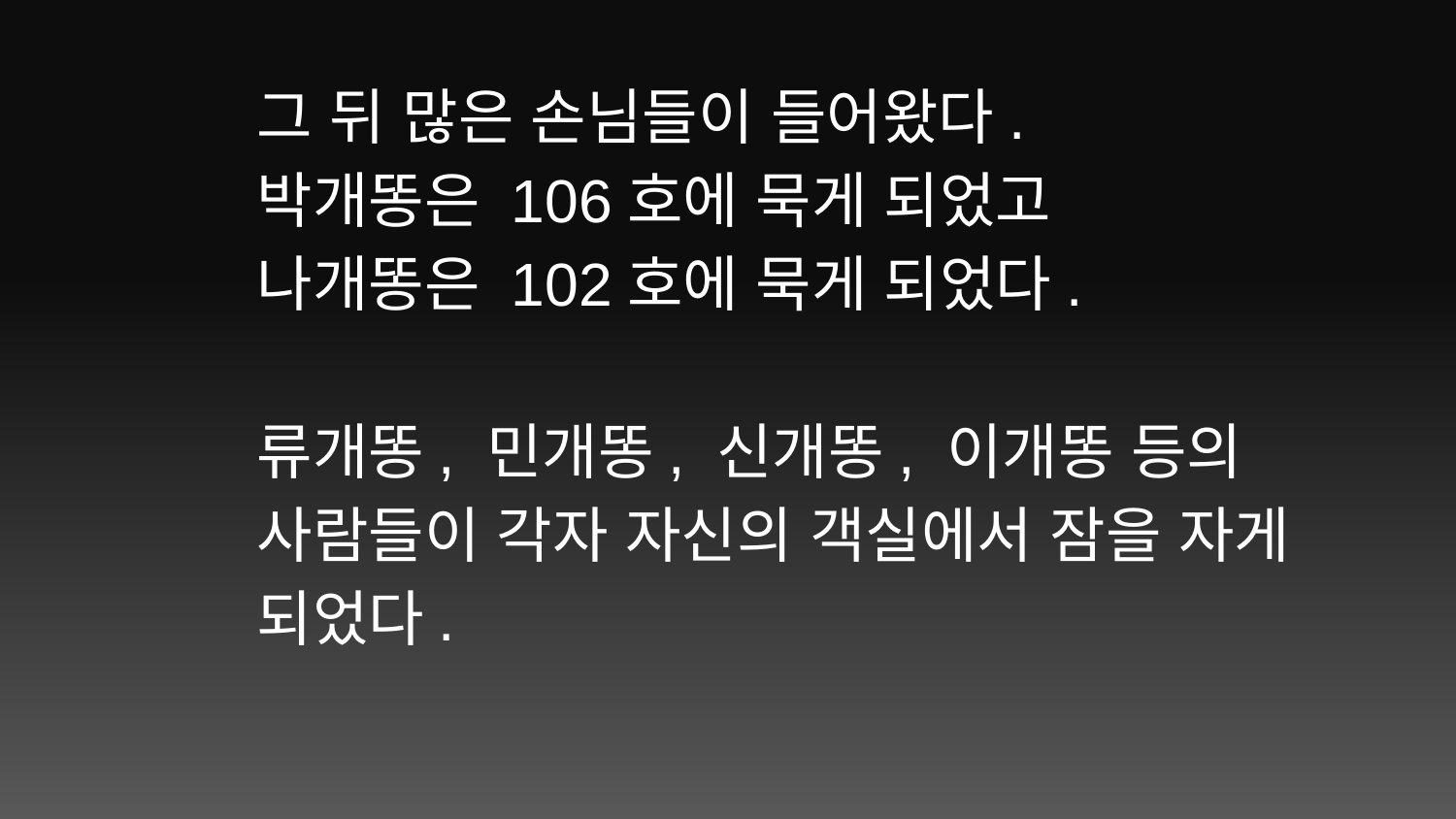

그 뒤 많은 손님들이 들어왔다.
박개똥은 106호에 묵게 되었고
나개똥은 102호에 묵게 되었다.

류개똥, 민개똥, 신개똥, 이개똥 등의
사람들이 각자 자신의 객실에서 잠을 자게 되었다.